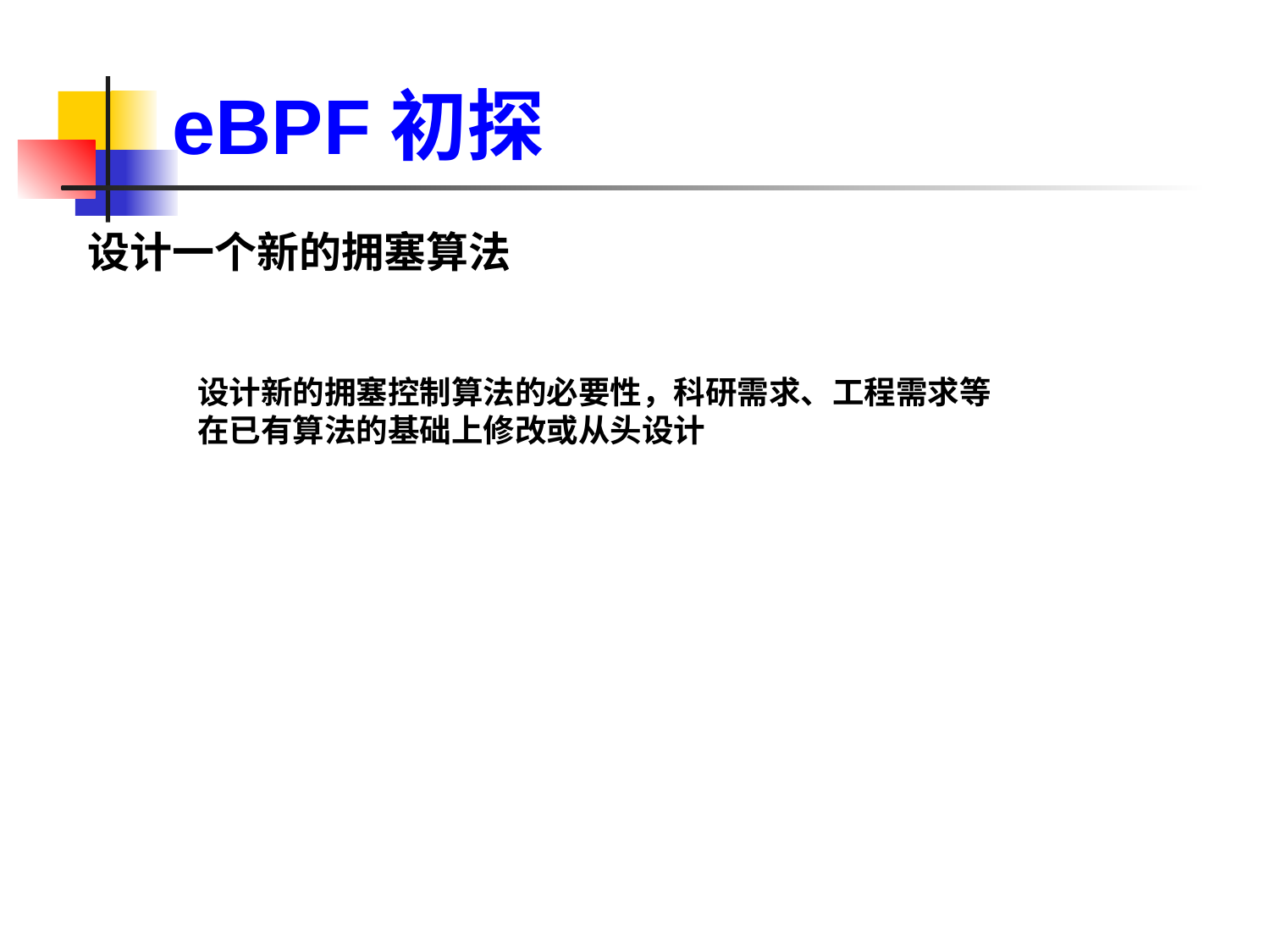

eBPF初探
设计一个新的拥塞算法
设计新的拥塞控制算法的必要性，科研需求、工程需求等
在已有算法的基础上修改或从头设计